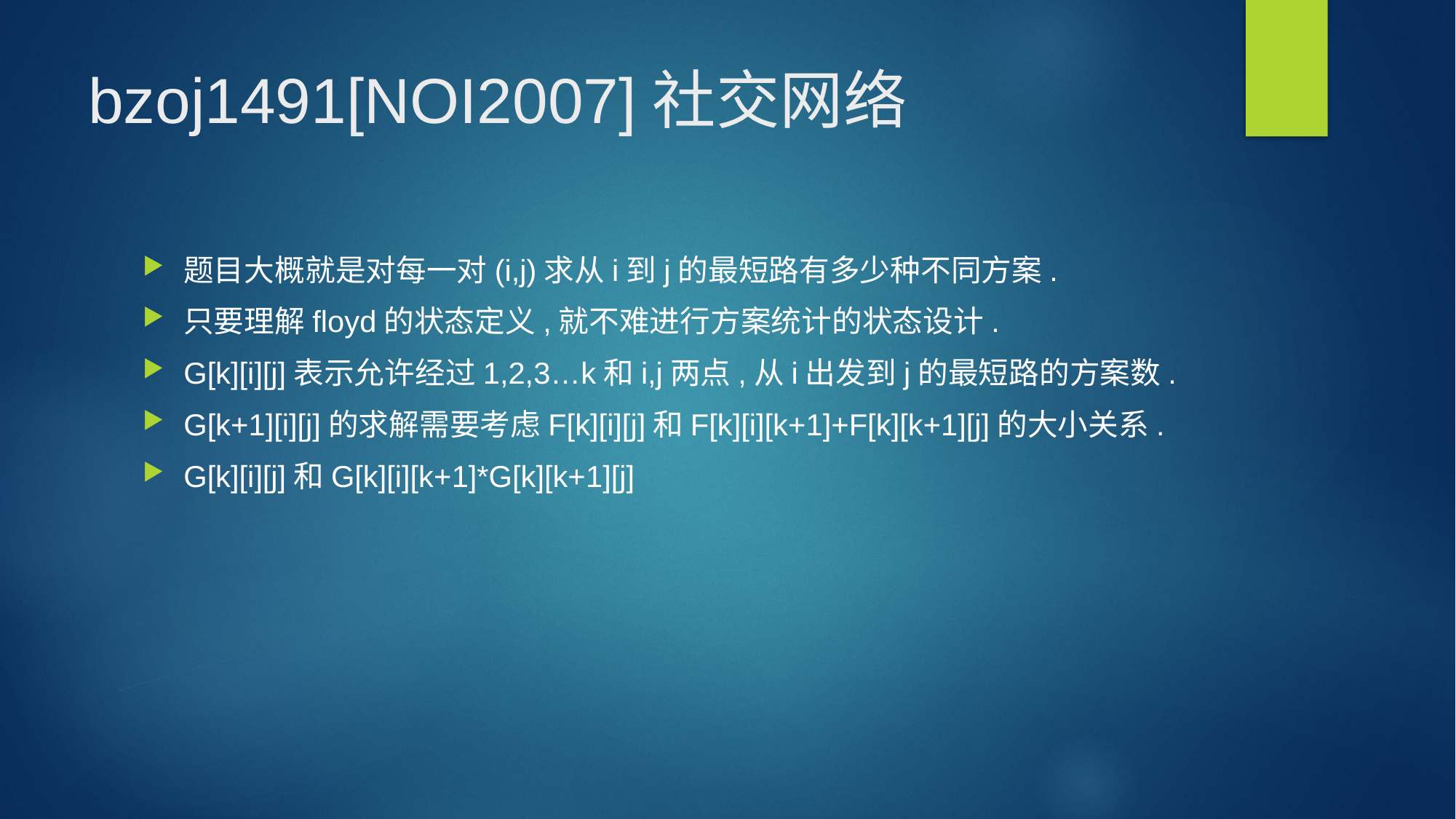

# bzoj1491[NOI2007]社交网络
题目大概就是对每一对(i,j)求从i到j的最短路有多少种不同方案.
只要理解floyd的状态定义,就不难进行方案统计的状态设计.
G[k][i][j]表示允许经过1,2,3…k和i,j两点,从i出发到j的最短路的方案数.
G[k+1][i][j]的求解需要考虑F[k][i][j]和F[k][i][k+1]+F[k][k+1][j]的大小关系.
G[k][i][j]和G[k][i][k+1]*G[k][k+1][j]